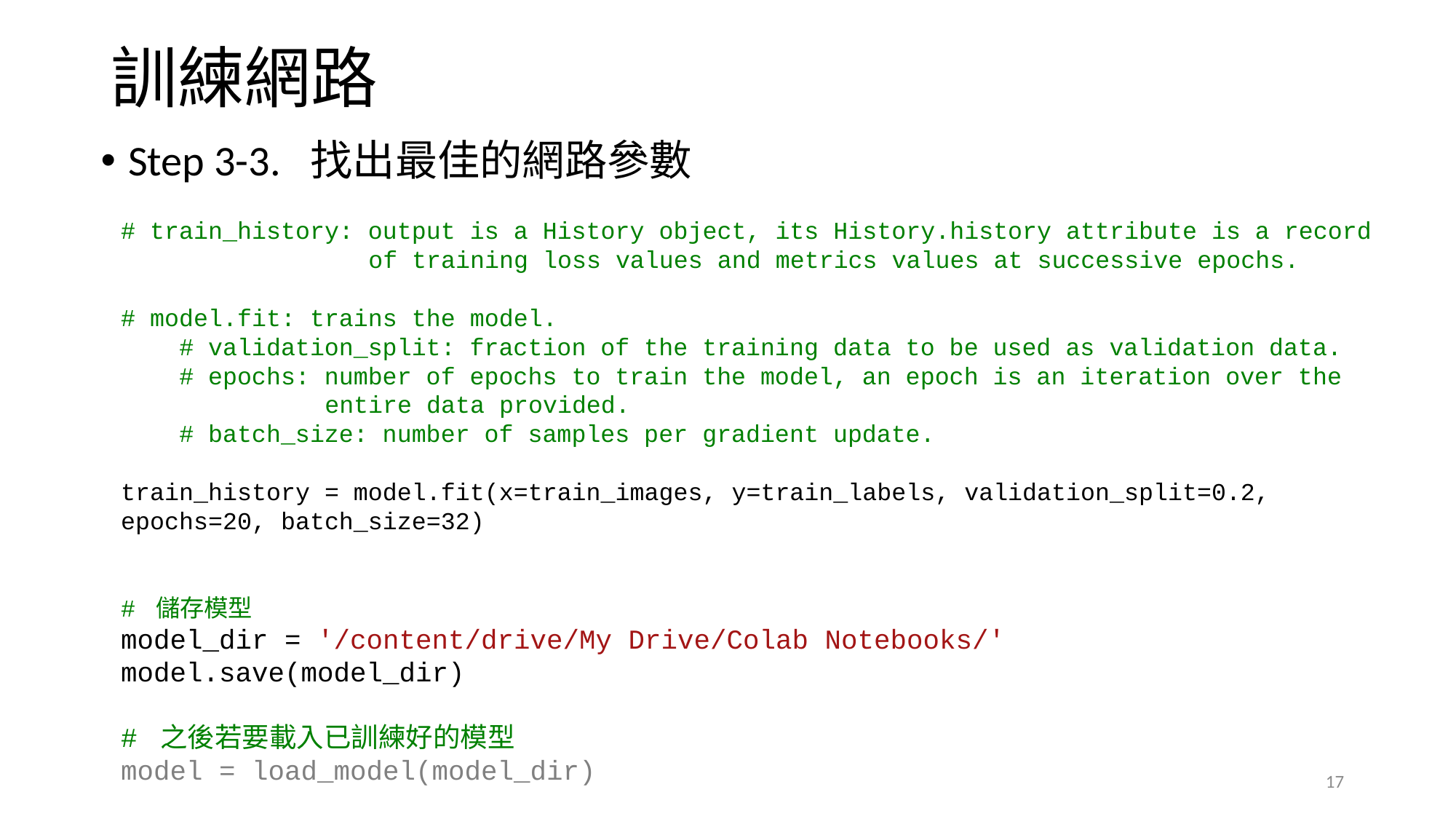

# 訓練網路
Step 3-3.  找出最佳的網路參數
# train_history: output is a History object, its History.history attribute is a record
                 of training loss values and metrics values at successive epochs.

# model.fit: trains the model.
    # validation_split: fraction of the training data to be used as validation data.
    # epochs: number of epochs to train the model, an epoch is an iteration over the
              entire data provided.
    # batch_size: number of samples per gradient update.

train_history = model.fit(x=train_images, y=train_labels, validation_split=0.2, epochs=20, batch_size=32)

# 儲存模型
model_dir = '/content/drive/My Drive/Colab Notebooks/'
model.save(model_dir)

# 之後若要載入已訓練好的模型
model = load_model(model_dir)

17